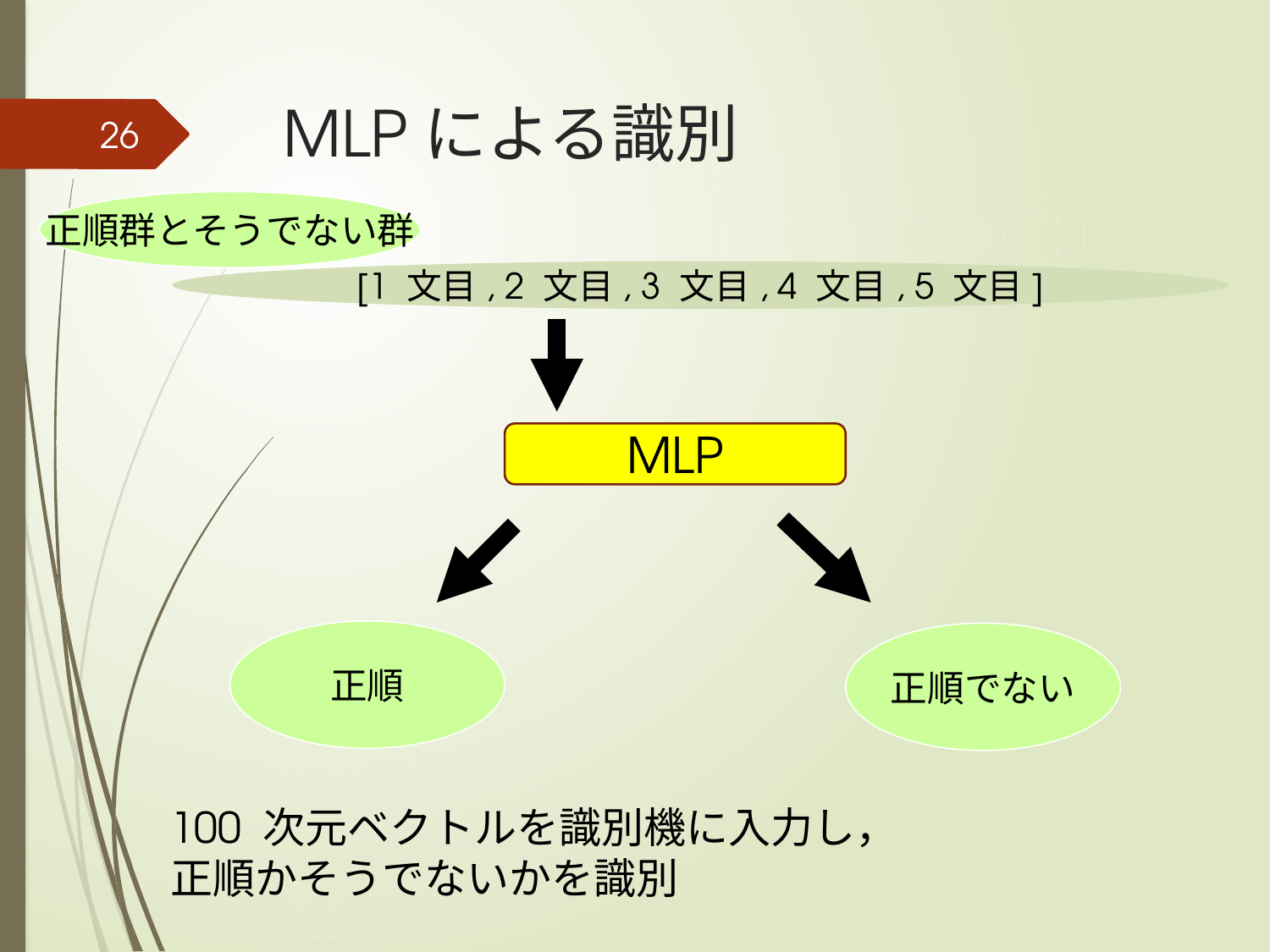

# MLPによる識別
26
正順群とそうでない群
[1 文目, 2 文目, 3 文目, 4 文目, 5 文目]
MLP
正順
正順でない
100 次元ベクトルを識別機に入力し，
正順かそうでないかを識別